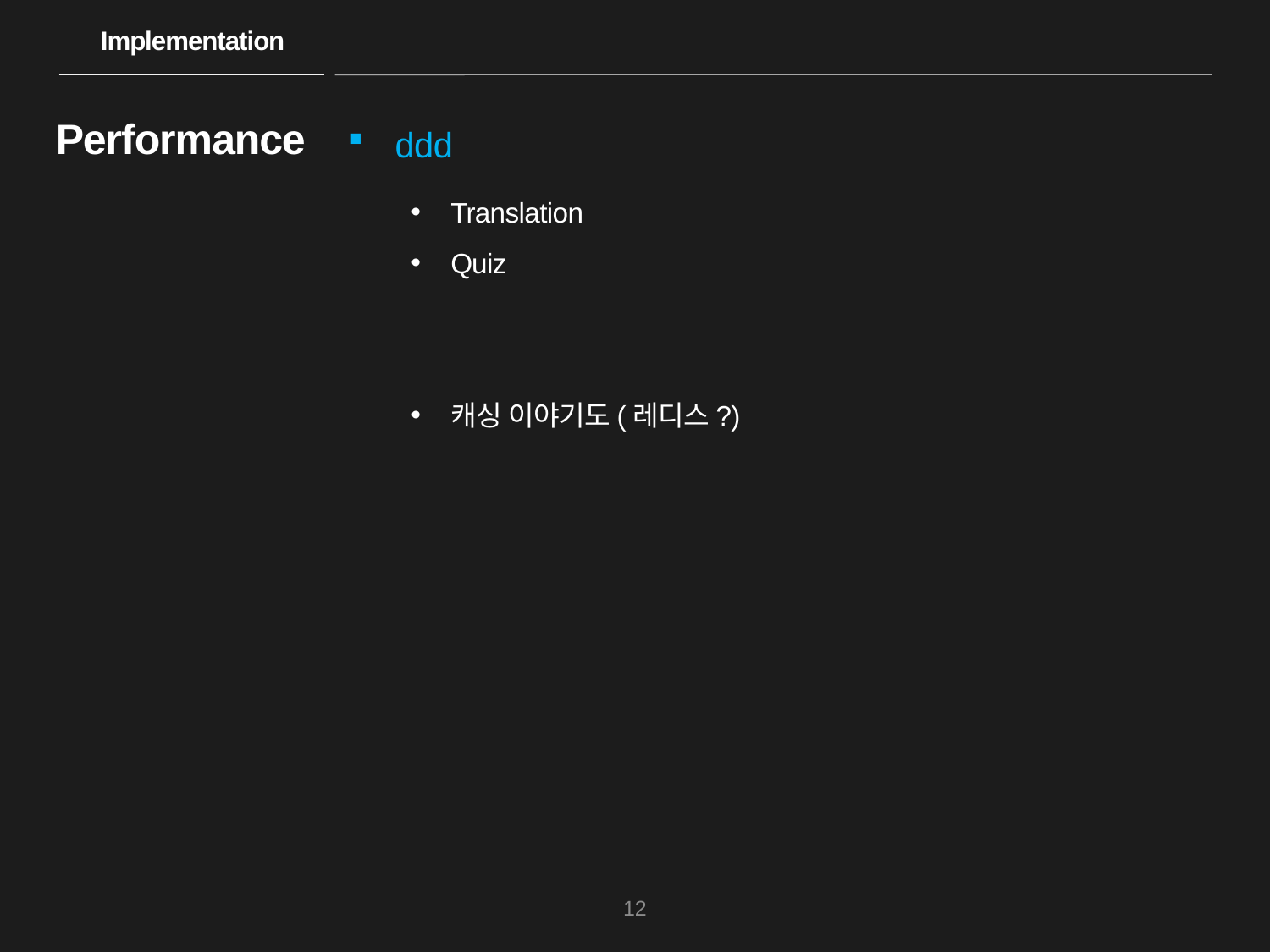

Implementation
# Performance
ddd
Translation
Quiz

캐싱 이야기도(레디스?)
12